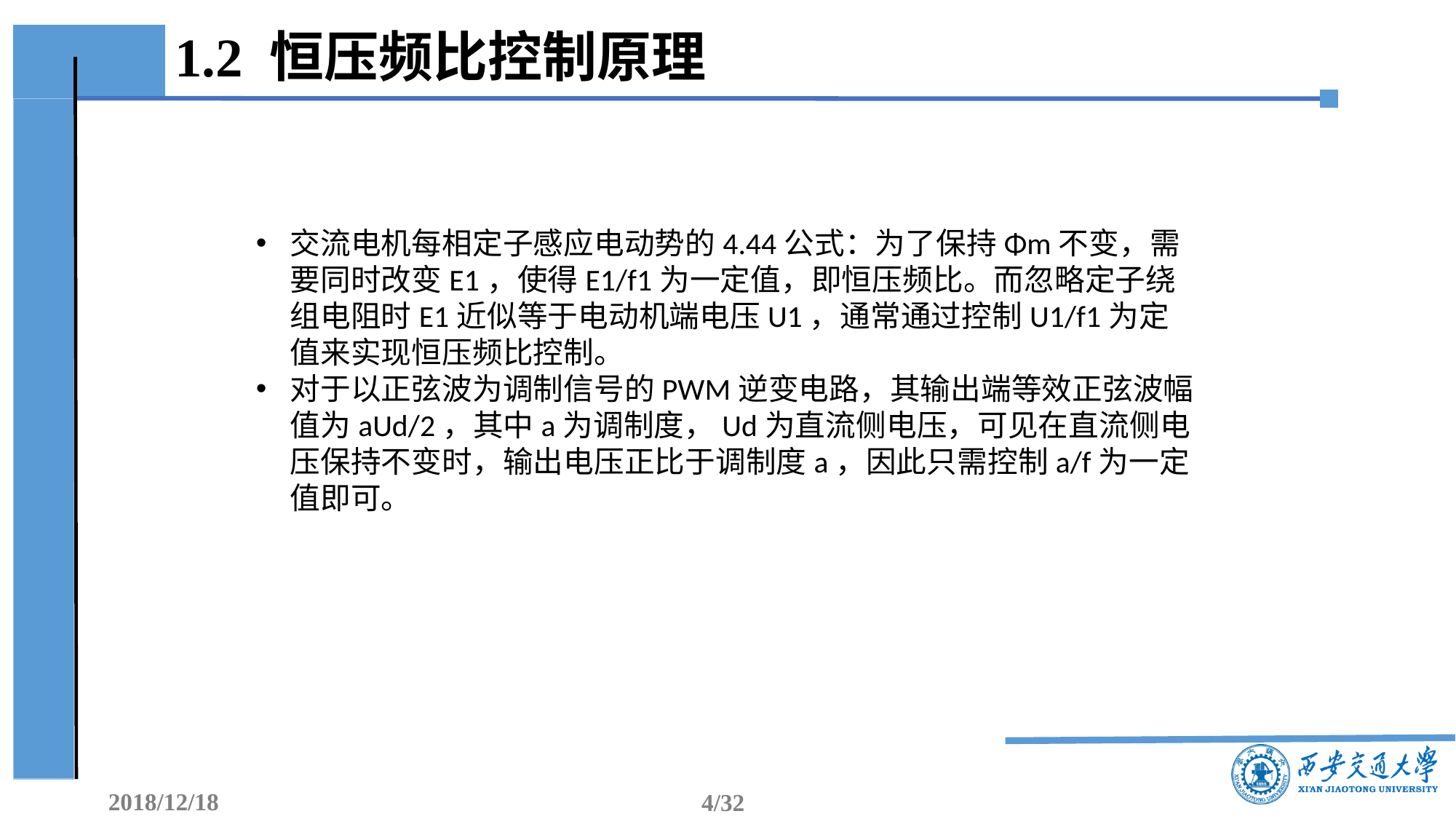

# 1.2 恒压频比控制原理
交流电机每相定子感应电动势的4.44公式：为了保持Φm不变，需要同时改变E1，使得E1/f1为一定值，即恒压频比。而忽略定子绕组电阻时E1近似等于电动机端电压U1，通常通过控制U1/f1为定值来实现恒压频比控制。
对于以正弦波为调制信号的PWM逆变电路，其输出端等效正弦波幅值为aUd/2，其中a为调制度，Ud为直流侧电压，可见在直流侧电压保持不变时，输出电压正比于调制度a，因此只需控制a/f为一定值即可。

2018/12/18